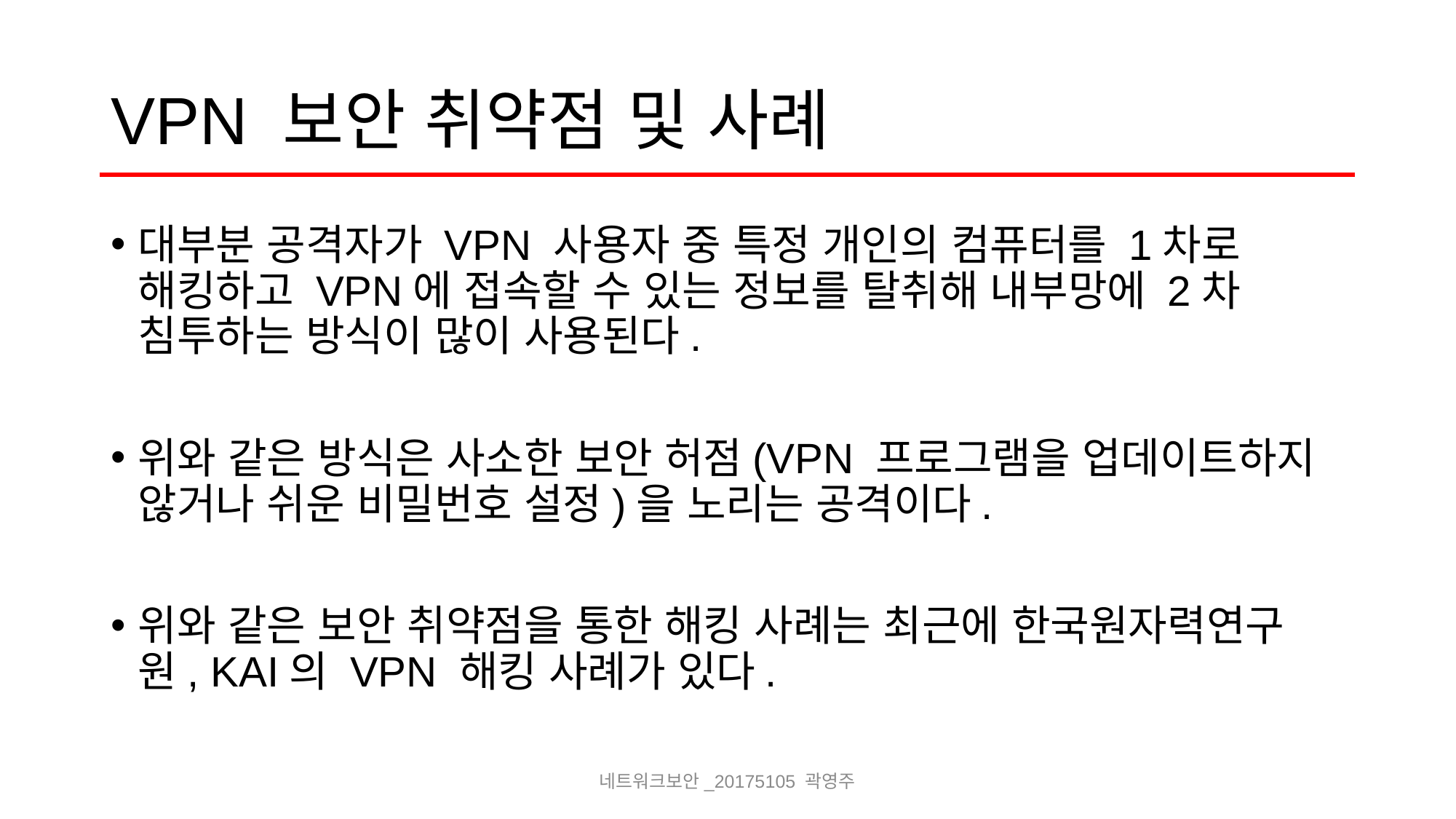

# VPN 보안 취약점 및 사례
대부분 공격자가 VPN 사용자 중 특정 개인의 컴퓨터를 1차로 해킹하고 VPN에 접속할 수 있는 정보를 탈취해 내부망에 2차 침투하는 방식이 많이 사용된다.

위와 같은 방식은 사소한 보안 허점(VPN 프로그램을 업데이트하지 않거나 쉬운 비밀번호 설정)을 노리는 공격이다.

위와 같은 보안 취약점을 통한 해킹 사례는 최근에 한국원자력연구원, KAI의 VPN 해킹 사례가 있다.
네트워크보안_20175105 곽영주